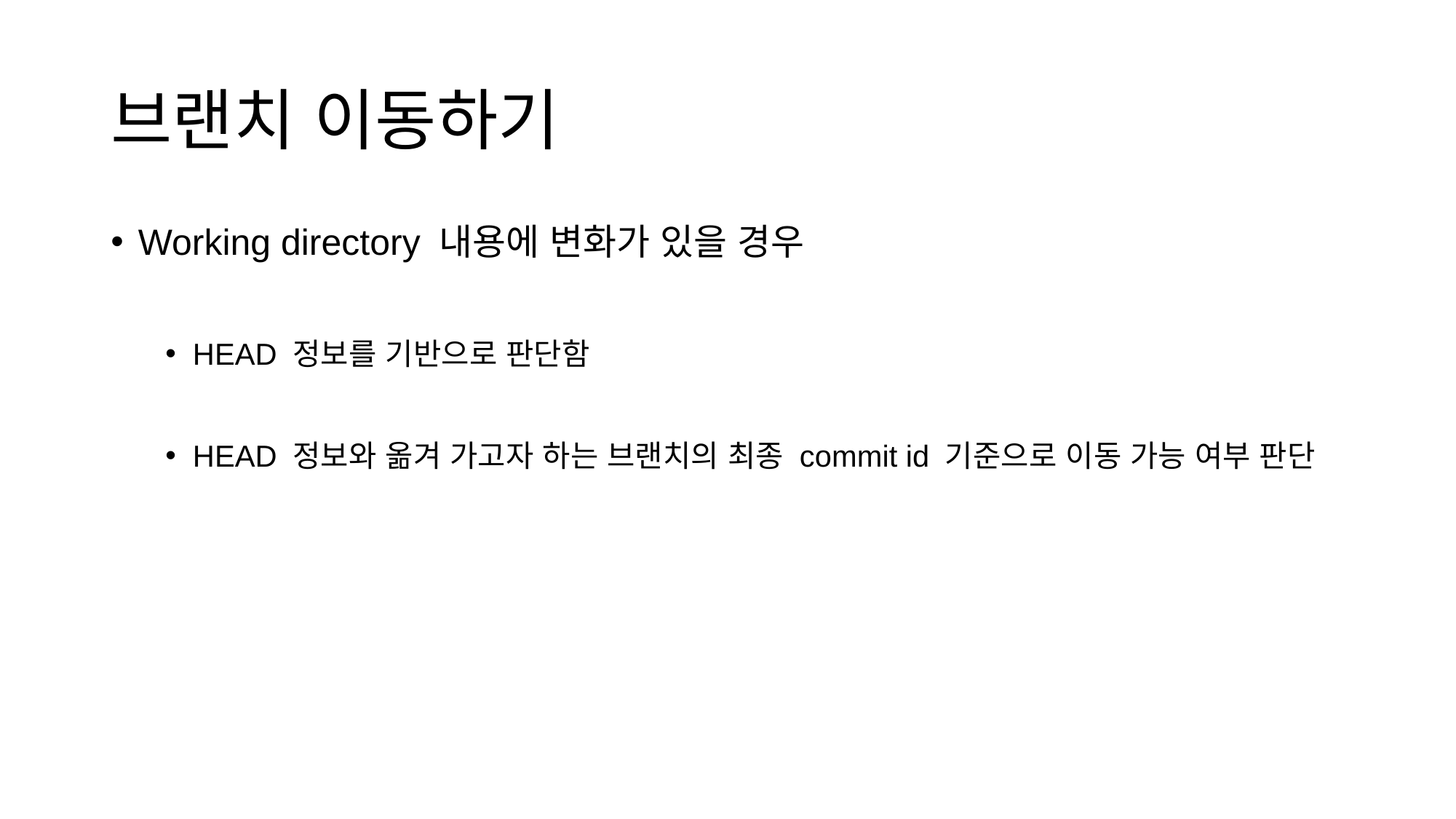

# 브랜치 이동하기
Working directory 내용에 변화가 있을 경우

HEAD 정보를 기반으로 판단함

HEAD 정보와 옮겨 가고자 하는 브랜치의 최종 commit id 기준으로 이동 가능 여부 판단